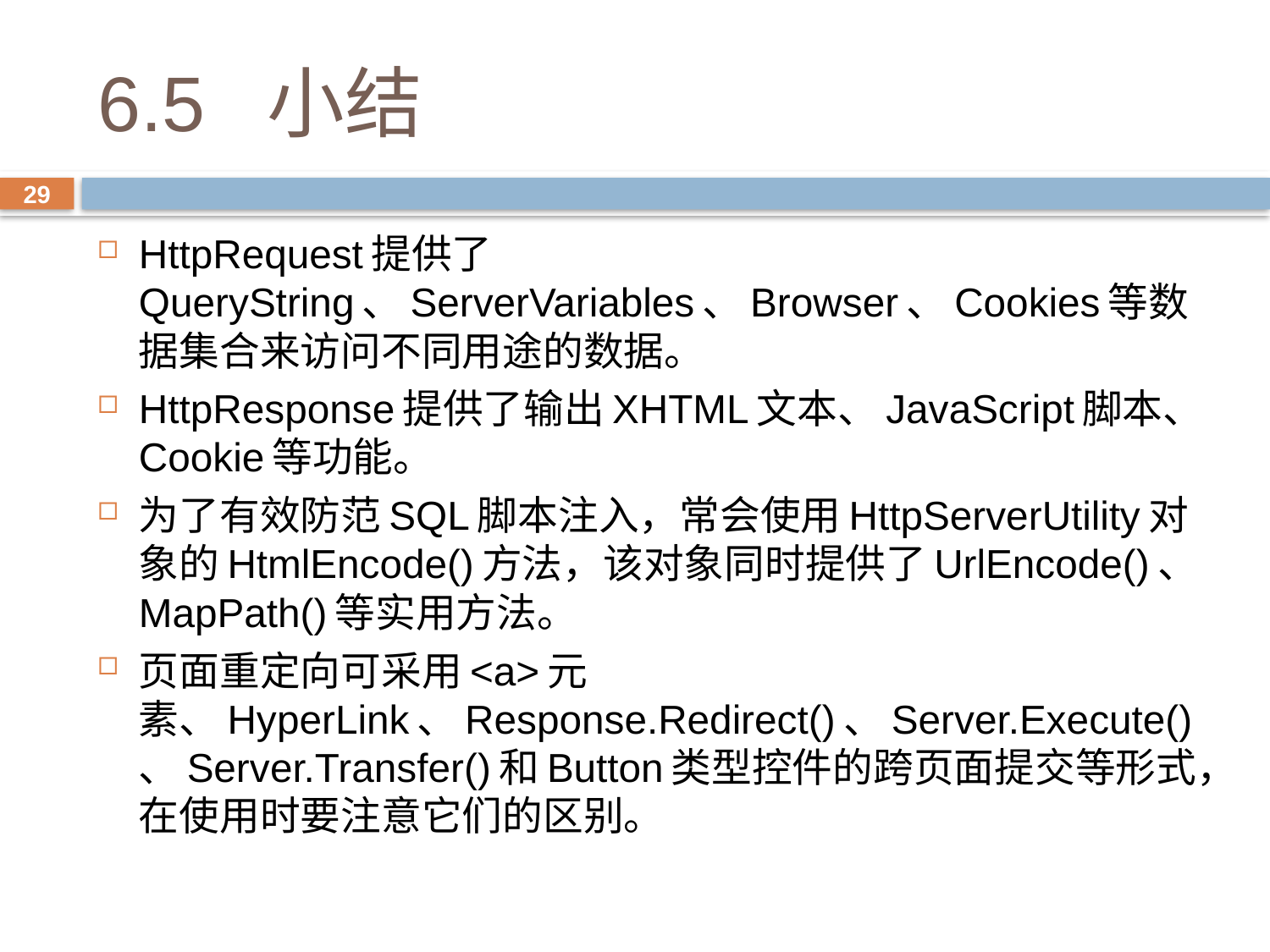

# 6.5  小结
29
HttpRequest提供了QueryString、ServerVariables、Browser、Cookies等数据集合来访问不同用途的数据。
HttpResponse提供了输出XHTML文本、JavaScript脚本、Cookie等功能。
为了有效防范SQL脚本注入，常会使用HttpServerUtility对象的HtmlEncode()方法，该对象同时提供了UrlEncode()、MapPath()等实用方法。
页面重定向可采用<a>元素、HyperLink、Response.Redirect()、Server.Execute()、Server.Transfer()和Button类型控件的跨页面提交等形式，在使用时要注意它们的区别。